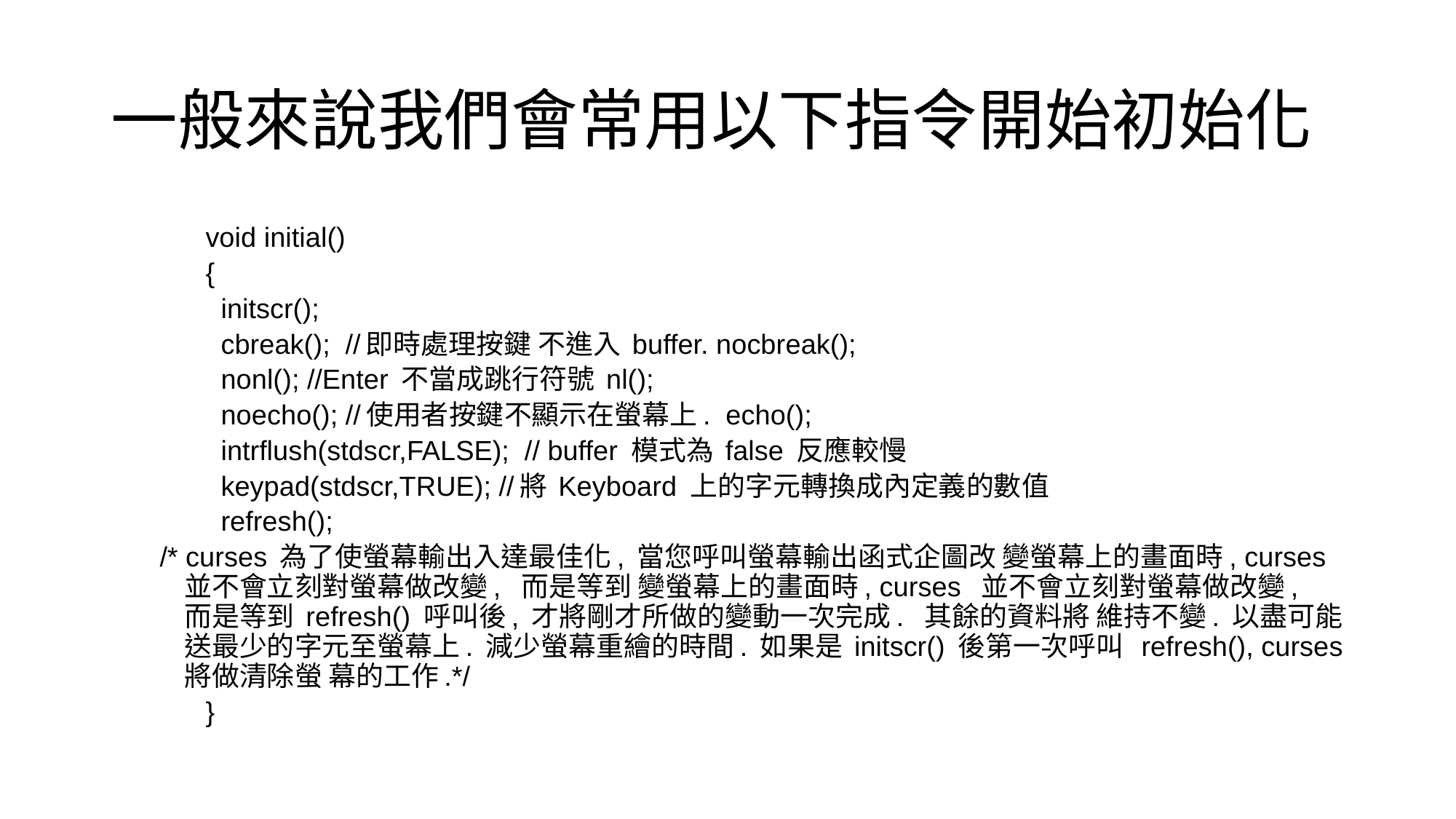

# 一般來說我們會常用以下指令開始初始化
      void initial()
      {
        initscr();
        cbreak();  //即時處理按鍵 不進入 buffer. nocbreak();
        nonl(); //Enter 不當成跳行符號 nl();
        noecho(); //使用者按鍵不顯示在螢幕上.  echo();
        intrflush(stdscr,FALSE);  // buffer 模式為 false 反應較慢
        keypad(stdscr,TRUE); //將 Keyboard 上的字元轉換成內定義的數值
        refresh();
/* curses 為了使螢幕輸出入達最佳化, 當您呼叫螢幕輸出函式企圖改 變螢幕上的畫面時, curses  並不會立刻對螢幕做改變,  而是等到 變螢幕上的畫面時, curses  並不會立刻對螢幕做改變,  而是等到 refresh() 呼叫後, 才將剛才所做的變動一次完成.  其餘的資料將 維持不變. 以盡可能送最少的字元至螢幕上. 減少螢幕重繪的時間. 如果是 initscr() 後第一次呼叫  refresh(), curses 將做清除螢 幕的工作.*/
      }